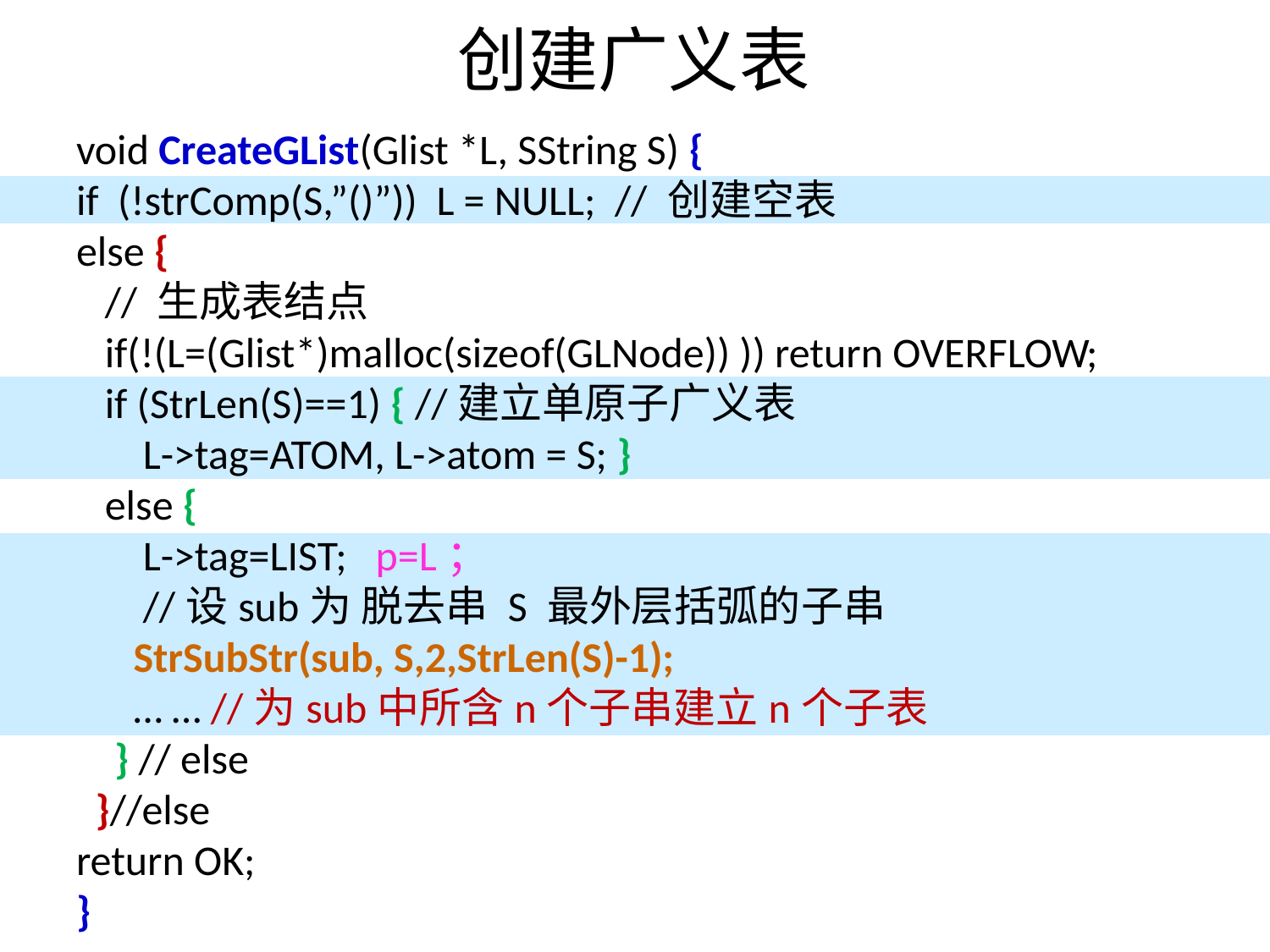

# 创建广义表
void CreateGList(Glist *L, SString S) {
if  (!strComp(S,”()”))  L = NULL;  // 创建空表
else {
   // 生成表结点
   if(!(L=(Glist*)malloc(sizeof(GLNode)) )) return OVERFLOW;
   if (StrLen(S)==1) { //建立单原子广义表
       L->tag=ATOM, L->atom = S; }
   else {
       L->tag=LIST;   p=L；
       //设sub为 脱去串 S 最外层括弧的子串
      StrSubStr(sub, S,2,StrLen(S)-1);
      … … //为sub中所含n个子串建立n个子表
    } // else
  }//else
return OK;
}